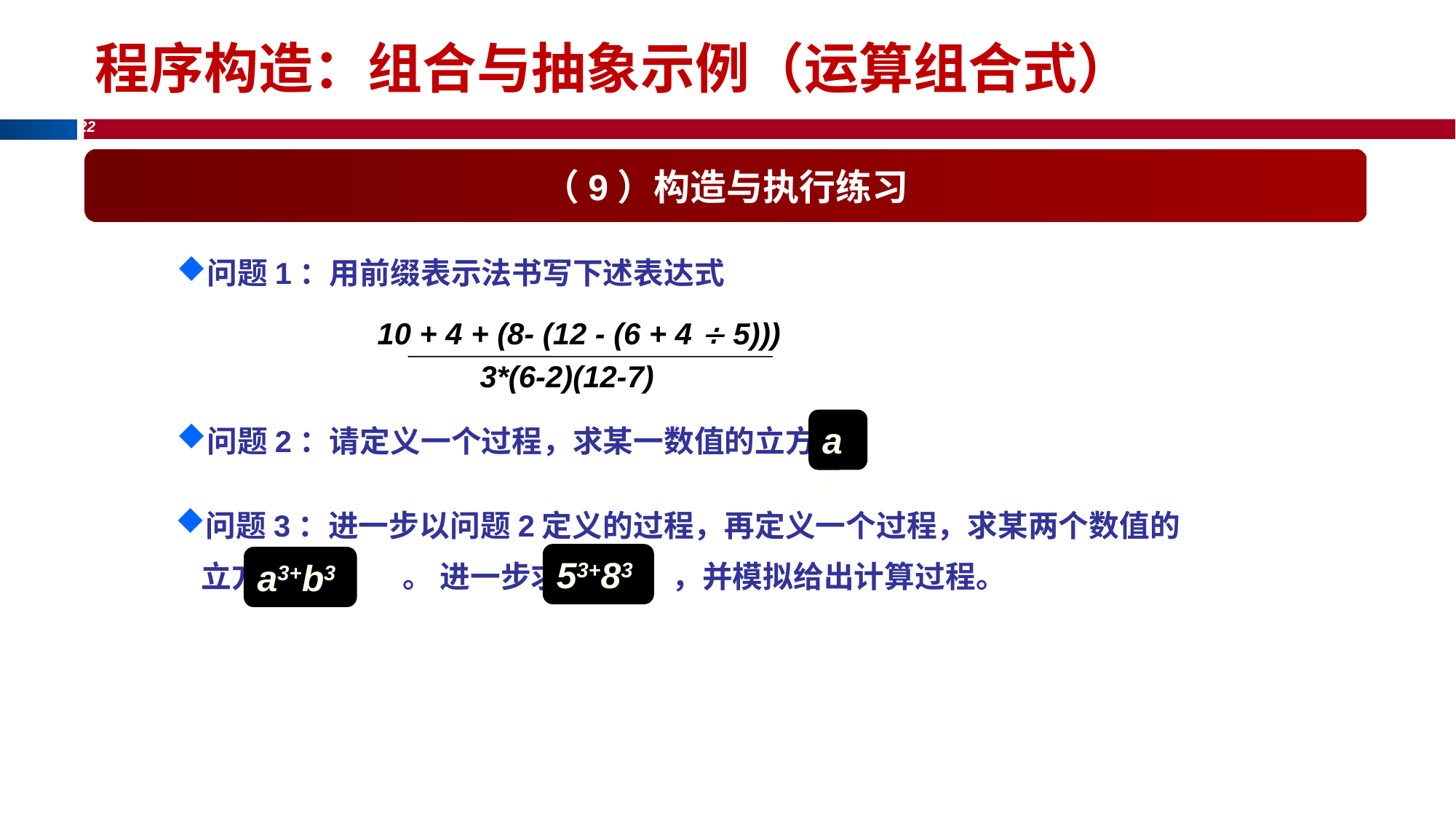

程序构造：组合与抽象示例（运算组合式）
（9）构造与执行练习
问题1：用前缀表示法书写下述表达式
10 + 4 + (8- (12 - (6 + 4 ÷ 5)))
3*(6-2)(12-7)

问题2：请定义一个过程，求某一数值的立方
a3
问题3：进一步以问题2定义的过程，再定义一个过程，求某两个数值的立方和                。 进一步求                ，并模拟给出计算过程。
53+83
a3+b3